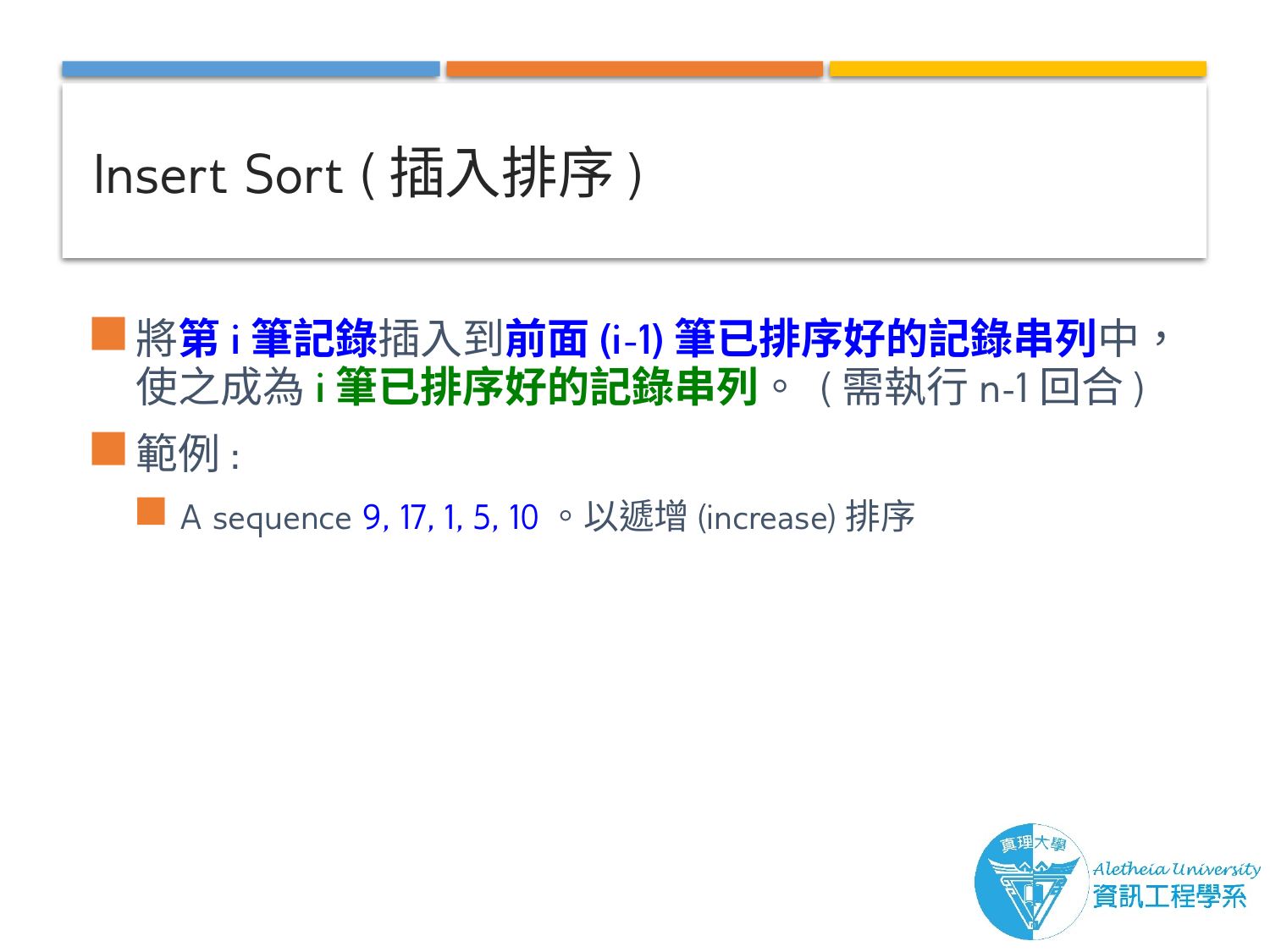

# Insert Sort (插入排序)
將第i筆記錄插入到前面(i-1)筆已排序好的記錄串列中，使之成為i筆已排序好的記錄串列。 (需執行n-1回合)
範例:
A sequence 9, 17, 1, 5, 10。以遞增(increase)排序